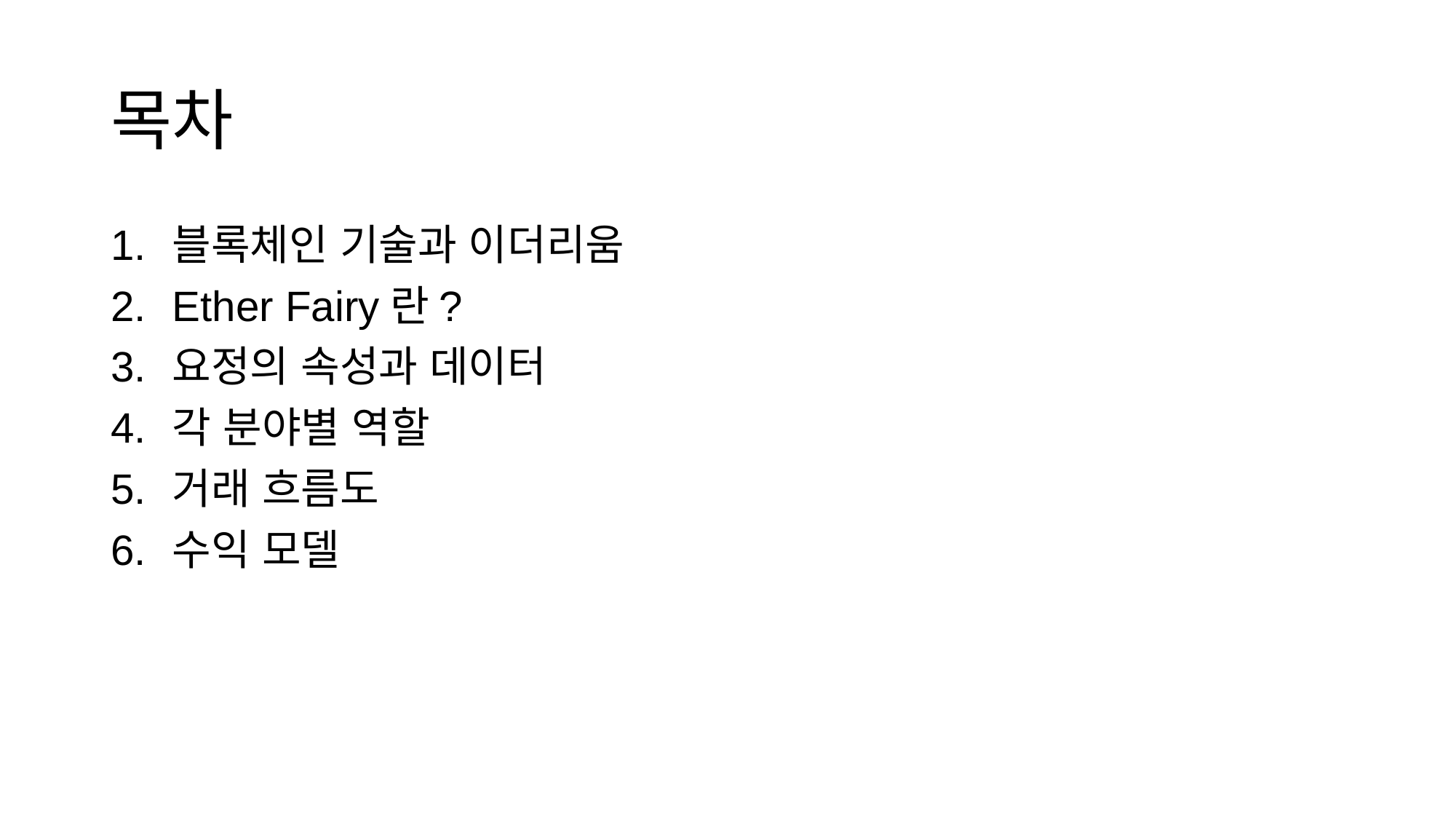

# 목차
블록체인 기술과 이더리움
Ether Fairy란?
요정의 속성과 데이터
각 분야별 역할
거래 흐름도
수익 모델